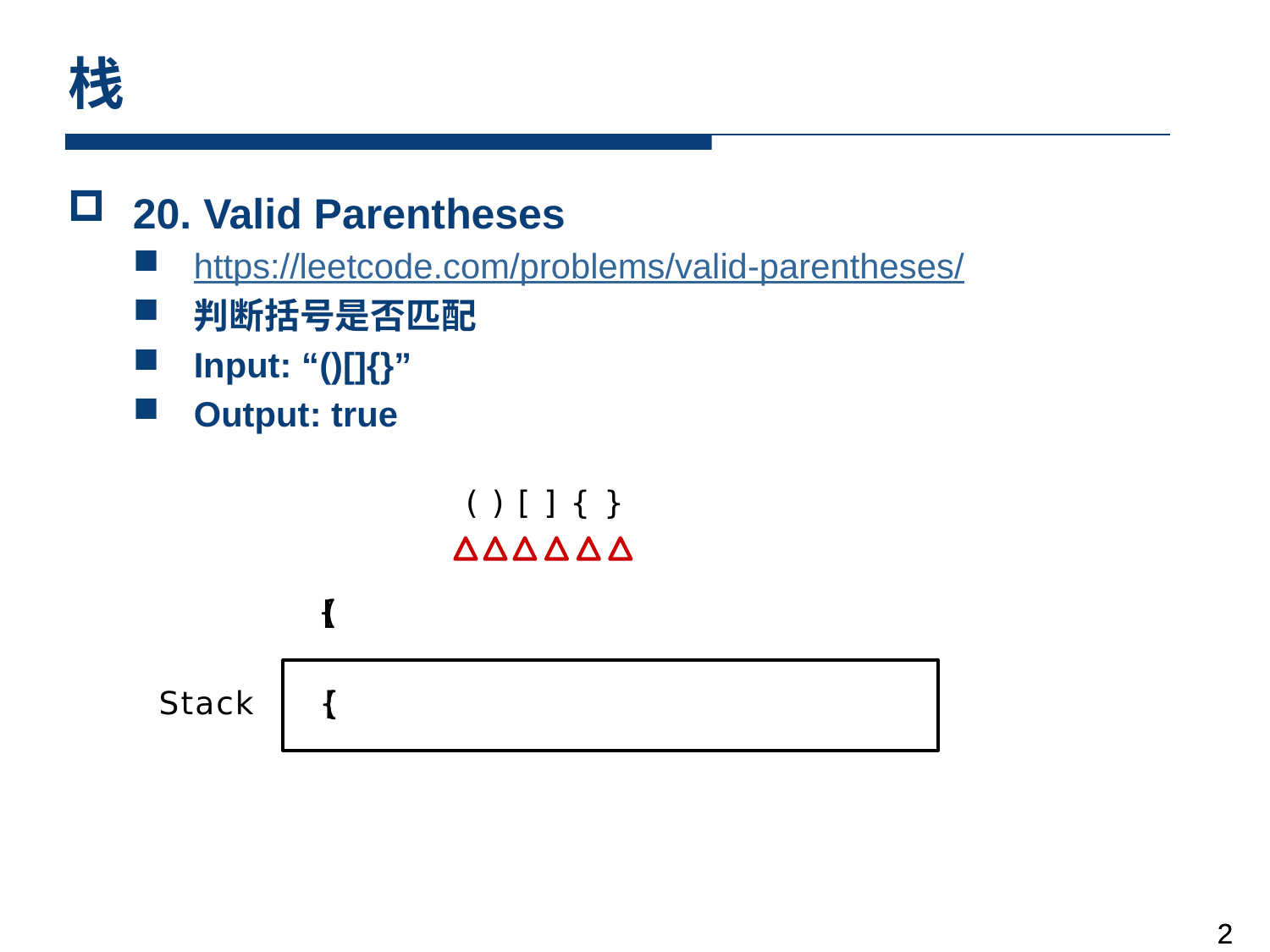

# 栈
20. Valid Parentheses
https://leetcode.com/problems/valid-parentheses/
判断括号是否匹配
Input: “()[]{}”
Output: true
( ) [ ] { }

{
(
[

Stack
{
(
[